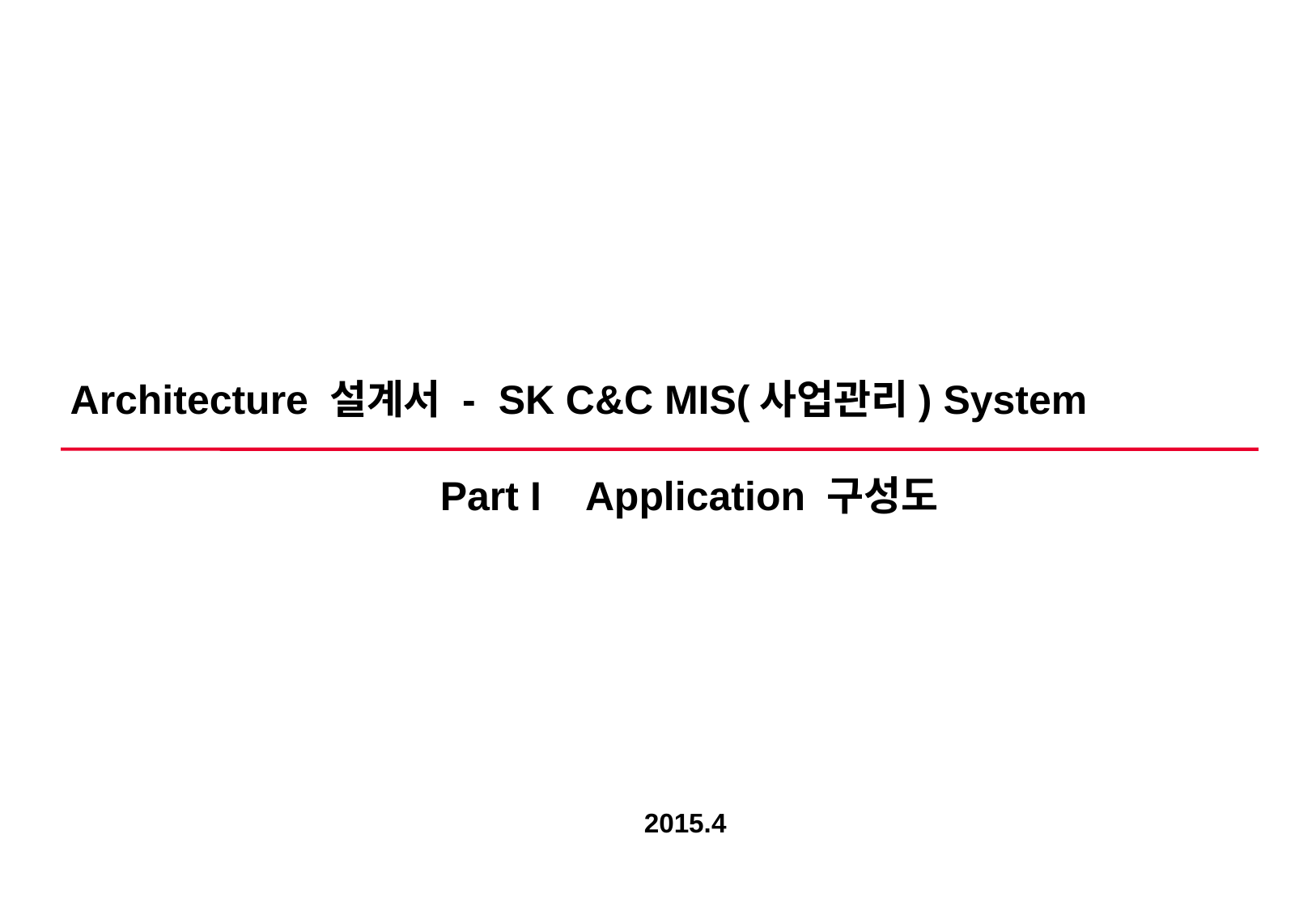

# Architecture 설계서 -  SK C&C MIS(사업관리) System
Part I    Application 구성도
2015.4